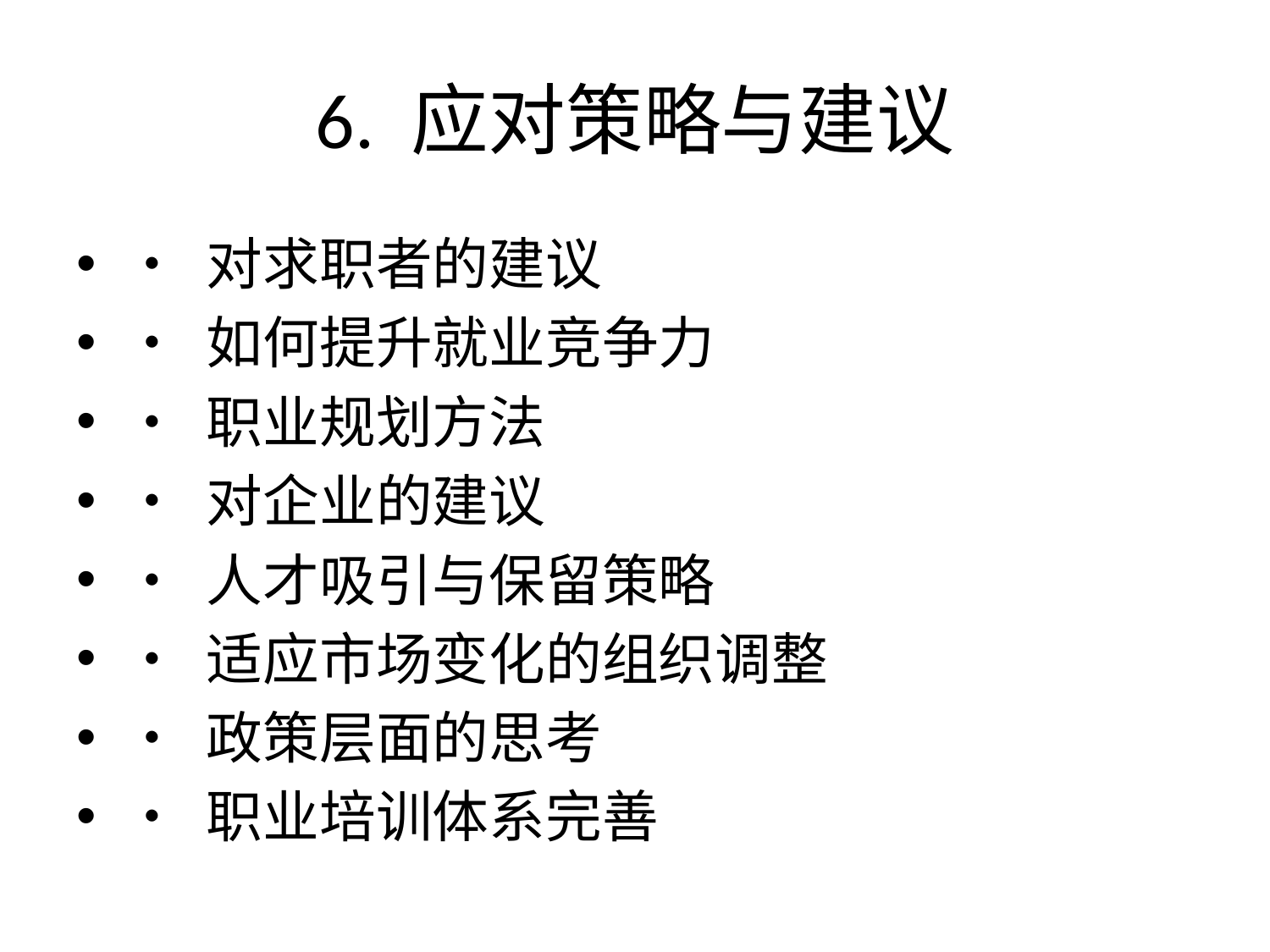

# 6. 应对策略与建议
• 对求职者的建议
• 如何提升就业竞争力
• 职业规划方法
• 对企业的建议
• 人才吸引与保留策略
• 适应市场变化的组织调整
• 政策层面的思考
• 职业培训体系完善